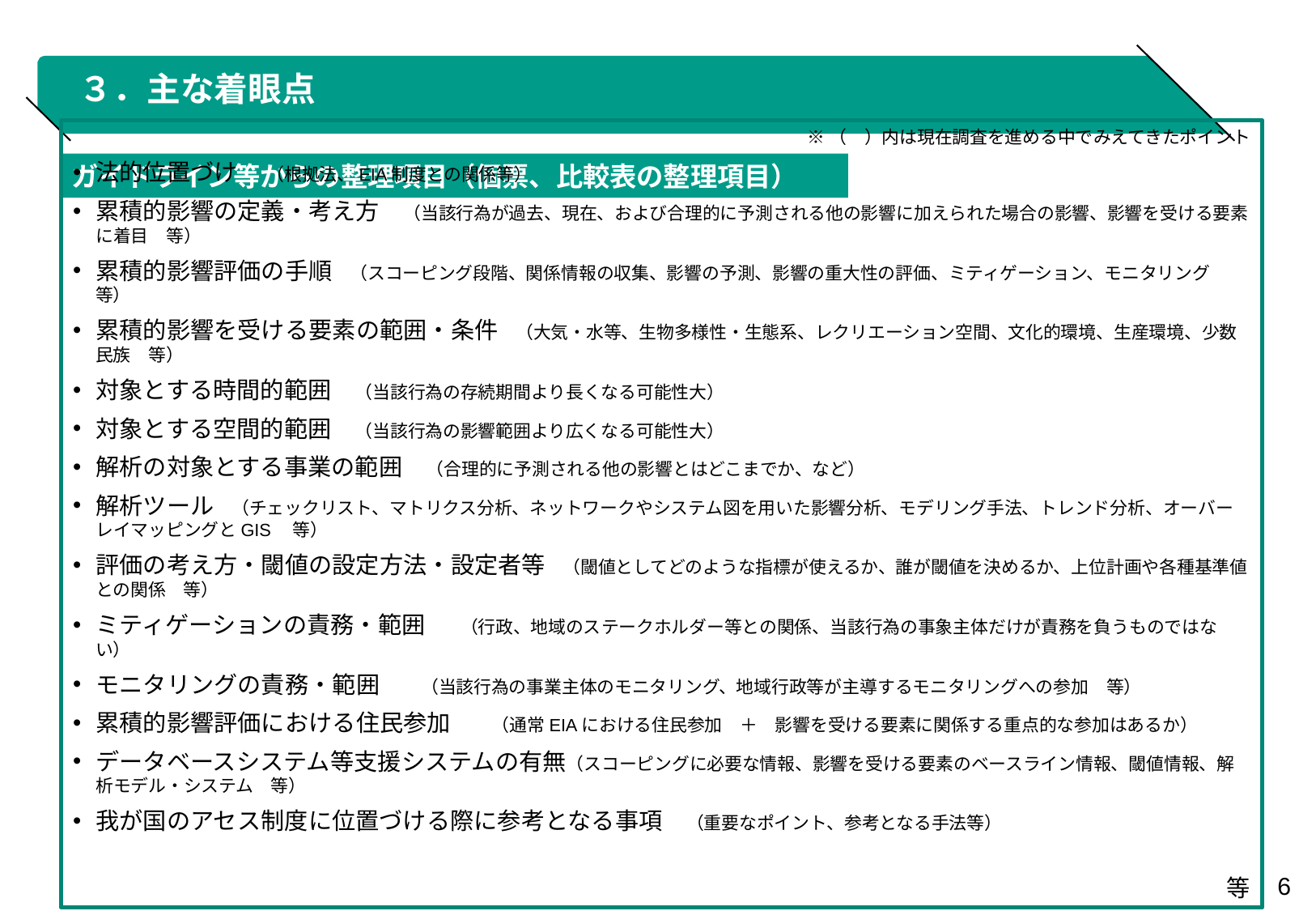

# ３．主な着眼点
ガイドライン等からの整理項目（個票、比較表の整理項目）
※（　）内は現在調査を進める中でみえてきたポイント
法的位置づけ 　（根拠法、EIA制度との関係等）
累積的影響の定義・考え方　（当該行為が過去、現在、および合理的に予測される他の影響に加えられた場合の影響、影響を受ける要素に着目　等）
累積的影響評価の手順　（スコーピング段階、関係情報の収集、影響の予測、影響の重大性の評価、ミティゲーション、モニタリング　等）
累積的影響を受ける要素の範囲・条件　（大気・水等、生物多様性・生態系、レクリエーション空間、文化的環境、生産環境、少数民族　等）
対象とする時間的範囲　（当該行為の存続期間より長くなる可能性大）
対象とする空間的範囲　（当該行為の影響範囲より広くなる可能性大）
解析の対象とする事業の範囲　（合理的に予測される他の影響とはどこまでか、など）
解析ツール　（チェックリスト、マトリクス分析、ネットワークやシステム図を用いた影響分析、モデリング手法、トレンド分析、オーバーレイマッピングとGIS　等）
評価の考え方・閾値の設定方法・設定者等　（閾値としてどのような指標が使えるか、誰が閾値を決めるか、上位計画や各種基準値との関係　等）
ミティゲーションの責務・範囲　　（行政、地域のステークホルダー等との関係、当該行為の事象主体だけが責務を負うものではない）
モニタリングの責務・範囲　　（当該行為の事業主体のモニタリング、地域行政等が主導するモニタリングへの参加　等）
累積的影響評価における住民参加　　（通常EIAにおける住民参加　＋　影響を受ける要素に関係する重点的な参加はあるか）
データベースシステム等支援システムの有無（スコーピングに必要な情報、影響を受ける要素のベースライン情報、閾値情報、解析モデル・システム　等）
我が国のアセス制度に位置づける際に参考となる事項　（重要なポイント、参考となる手法等）
等